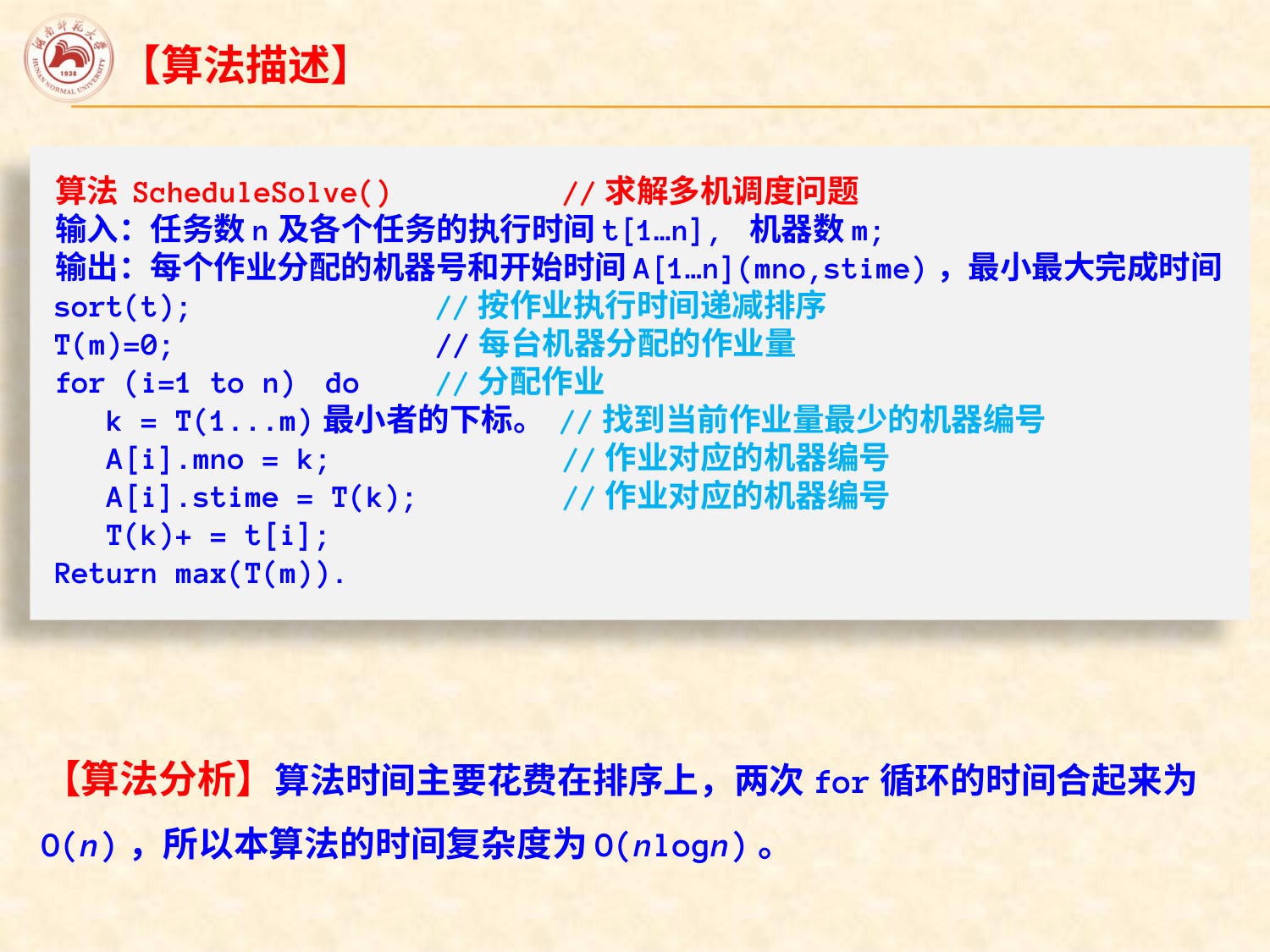

【算法描述】
算法 ScheduleSolve()		//求解多机调度问题
输入：任务数n及各个任务的执行时间t[1…n], 机器数m;
输出：每个作业分配的机器号和开始时间A[1…n](mno,stime)，最小最大完成时间
sort(t);		//按作业执行时间递减排序
T(m)=0;               //每台机器分配的作业量
for (i=1 to n)	 do	//分配作业
   k = T(1...m)最小者的下标。 //找到当前作业量最少的机器编号
   A[i].mno = k;		//作业对应的机器编号
   A[i].stime = T(k);		//作业对应的机器编号
   T(k)+ = t[i];
Return max(T(m)).
【算法分析】算法时间主要花费在排序上，两次for循环的时间合起来为O(n)，所以本算法的时间复杂度为O(nlogn)。